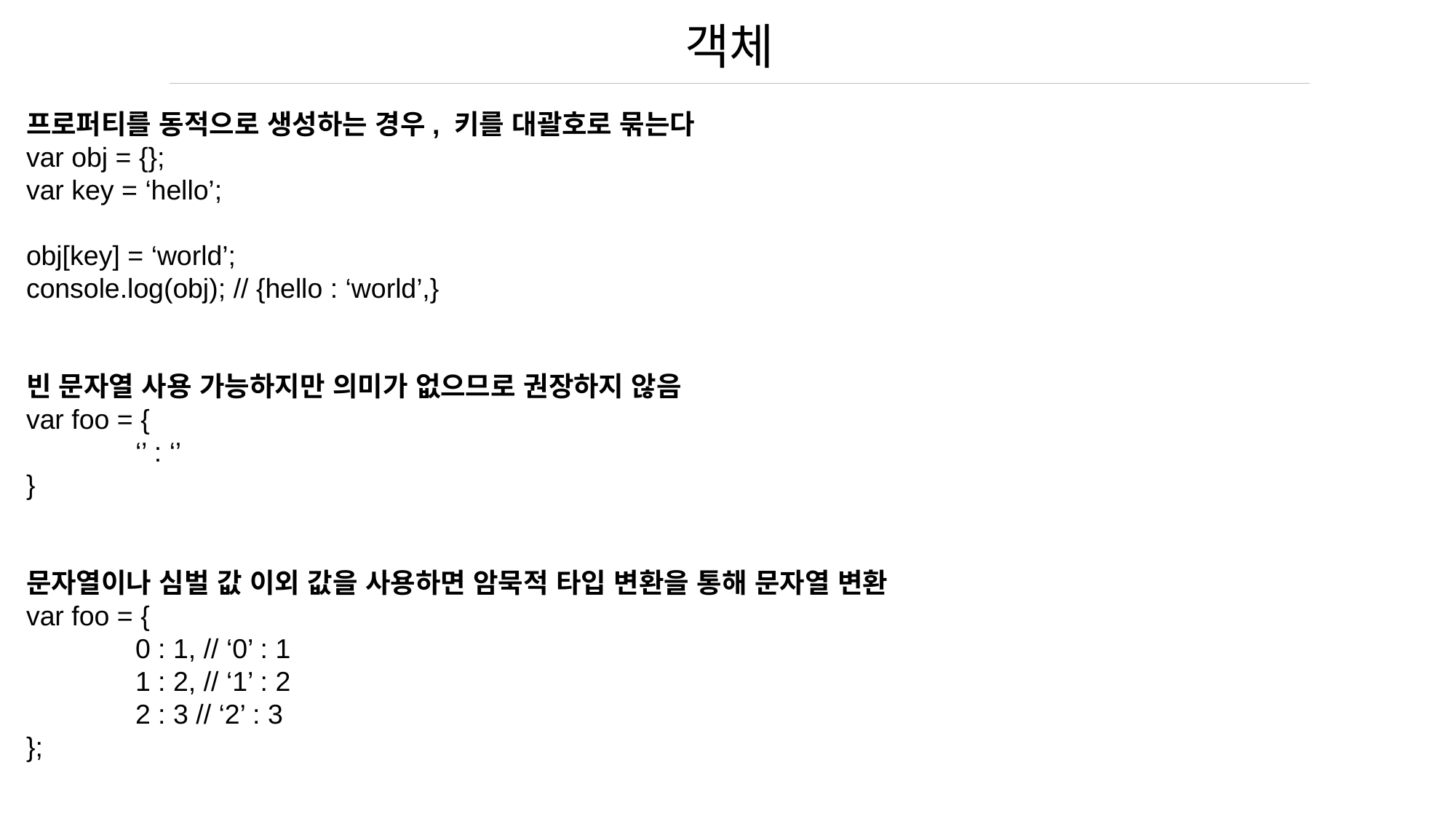

객체
프로퍼티를 동적으로 생성하는 경우, 키를 대괄호로 묶는다
var obj = {};
var key = ‘hello’;

obj[key] = ‘world’;
console.log(obj); // {hello : ‘world’,}

빈 문자열 사용 가능하지만 의미가 없으므로 권장하지 않음
var foo = {
	‘’ : ‘’
}

문자열이나 심벌 값 이외 값을 사용하면 암묵적 타입 변환을 통해 문자열 변환
var foo = {
	0 : 1, // ‘0’ : 1
	1 : 2, // ‘1’ : 2
	2 : 3 // ‘2’ : 3
};